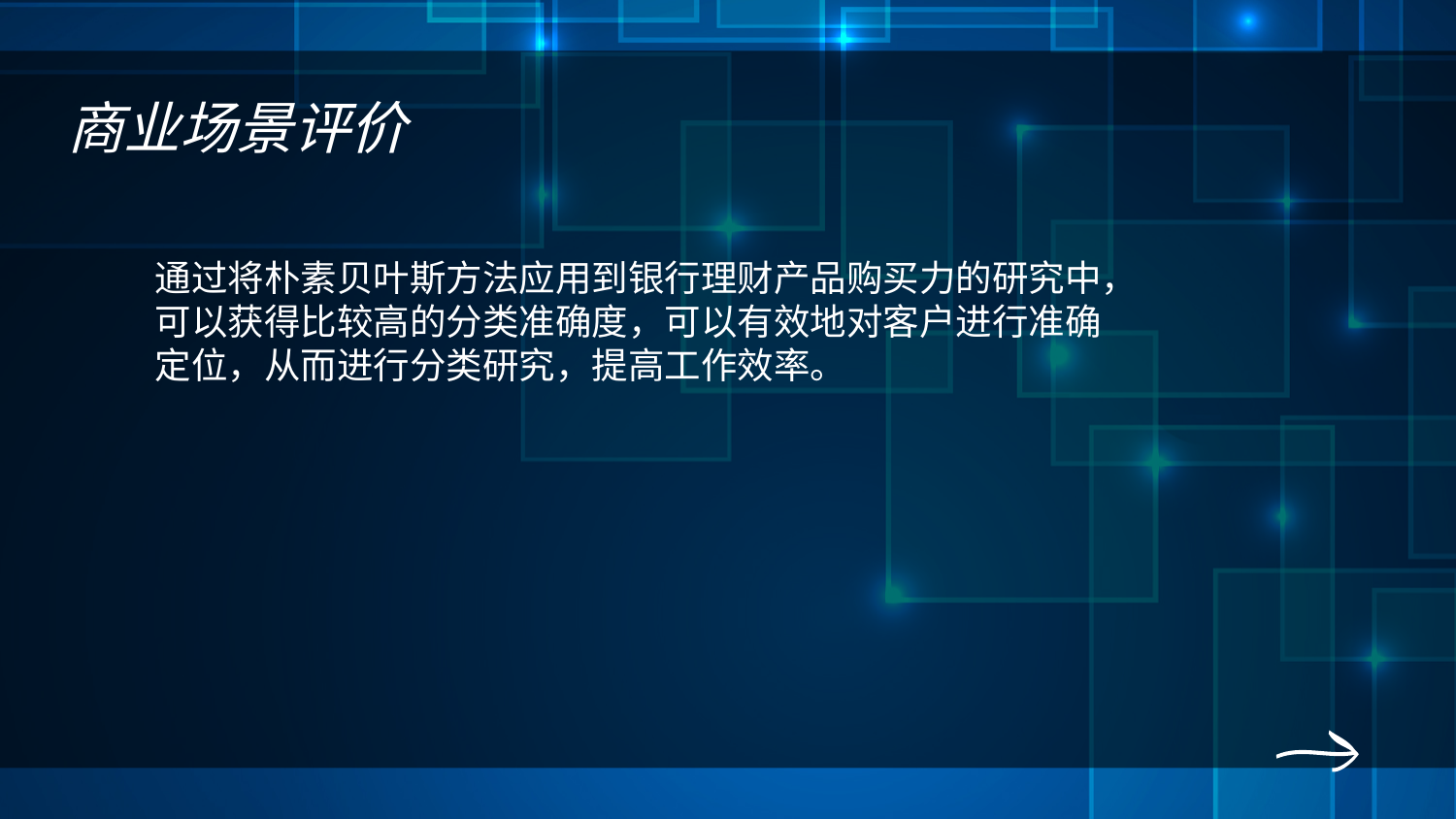

商业场景评价
通过将朴素贝叶斯方法应用到银行理财产品购买力的研究中，可以获得比较高的分类准确度，可以有效地对客户进行准确定位，从而进行分类研究，提高工作效率。